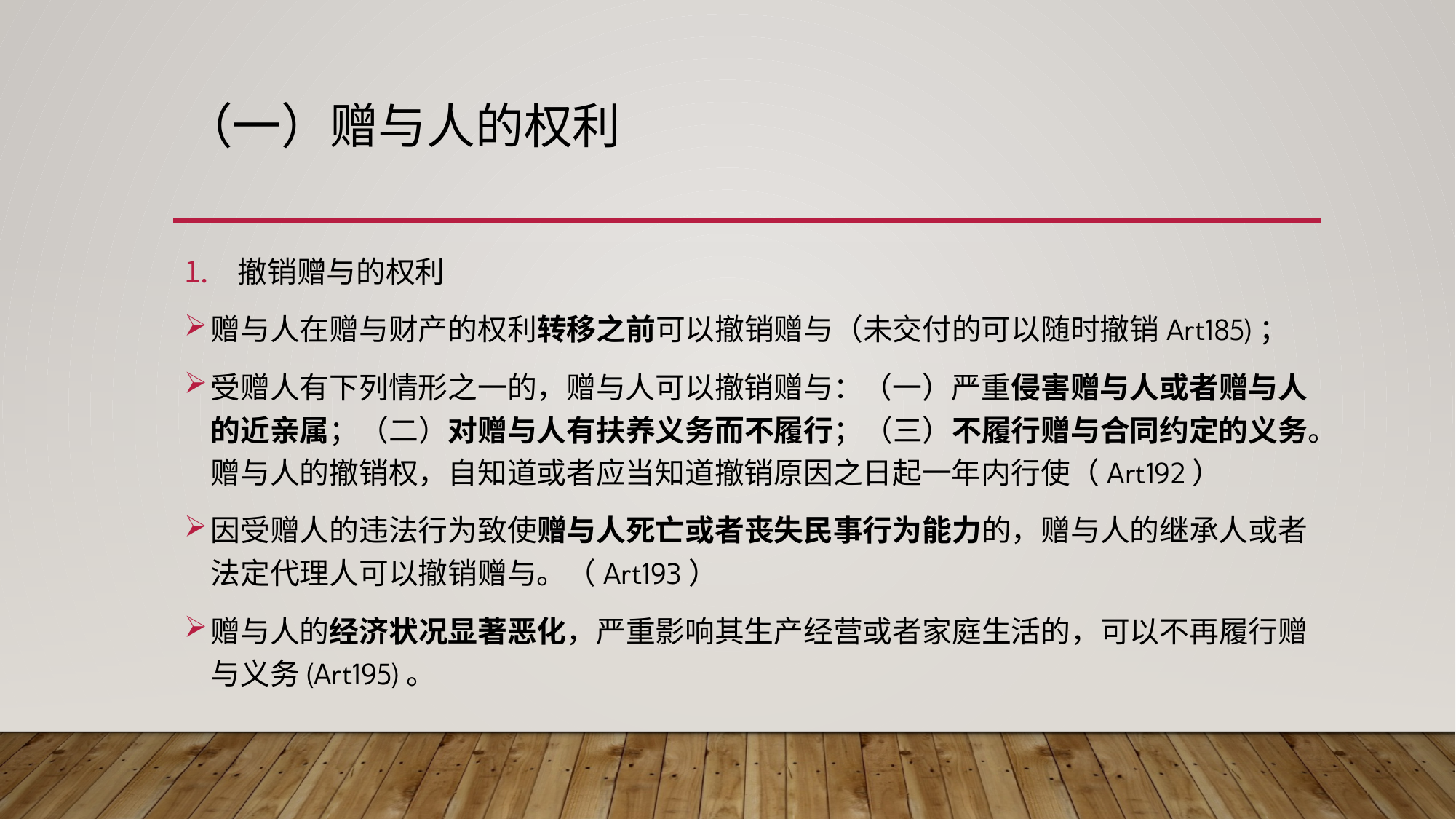

# （一）赠与人的权利
撤销赠与的权利
赠与人在赠与财产的权利转移之前可以撤销赠与（未交付的可以随时撤销Art185)；
受赠人有下列情形之一的，赠与人可以撤销赠与：（一）严重侵害赠与人或者赠与人的近亲属；（二）对赠与人有扶养义务而不履行；（三）不履行赠与合同约定的义务。赠与人的撤销权，自知道或者应当知道撤销原因之日起一年内行使（Art192）
因受赠人的违法行为致使赠与人死亡或者丧失民事行为能力的，赠与人的继承人或者法定代理人可以撤销赠与。（Art193）
赠与人的经济状况显著恶化，严重影响其生产经营或者家庭生活的，可以不再履行赠与义务(Art195)。